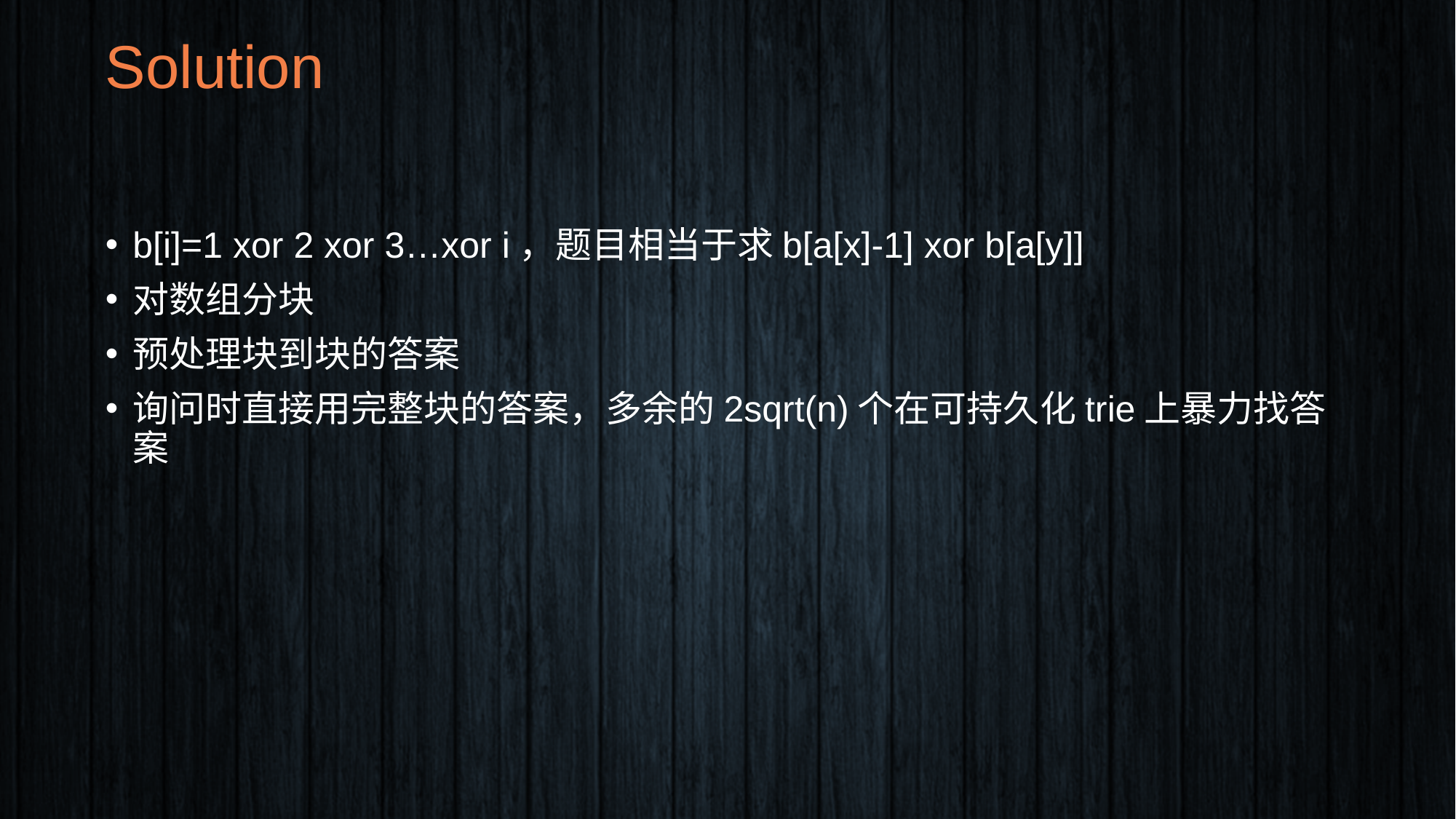

# Solution
b[i]=1 xor 2 xor 3…xor i，题目相当于求b[a[x]-1] xor b[a[y]]
对数组分块
预处理块到块的答案
询问时直接用完整块的答案，多余的2sqrt(n)个在可持久化trie上暴力找答案